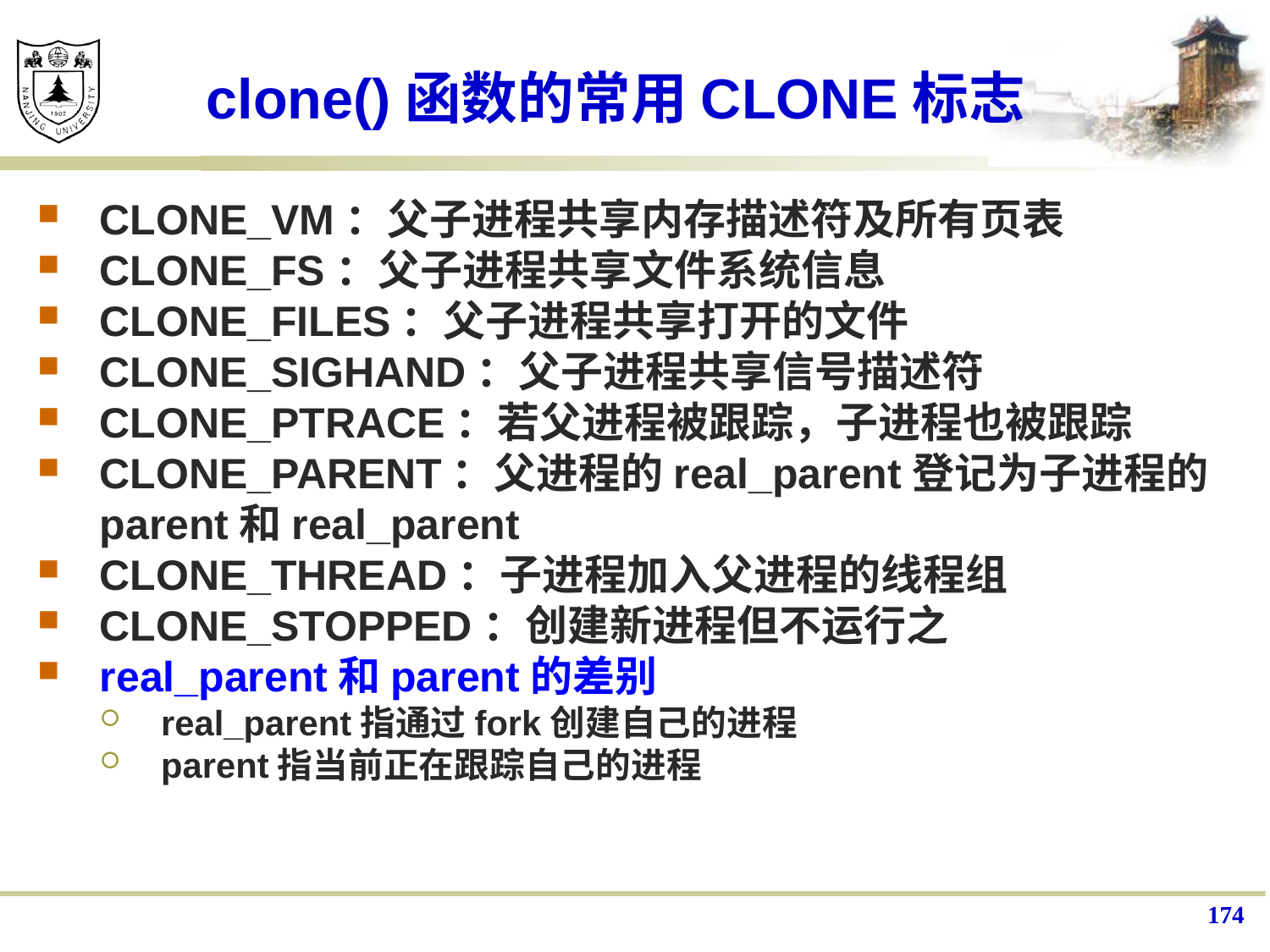

# clone()函数的常用CLONE标志
CLONE_VM：父子进程共享内存描述符及所有页表
CLONE_FS：父子进程共享文件系统信息
CLONE_FILES：父子进程共享打开的文件
CLONE_SIGHAND：父子进程共享信号描述符
CLONE_PTRACE：若父进程被跟踪，子进程也被跟踪
CLONE_PARENT：父进程的real_parent登记为子进程的parent和real_parent
CLONE_THREAD：子进程加入父进程的线程组
CLONE_STOPPED：创建新进程但不运行之
real_parent和parent的差别
real_parent指通过fork创建自己的进程
parent指当前正在跟踪自己的进程
174